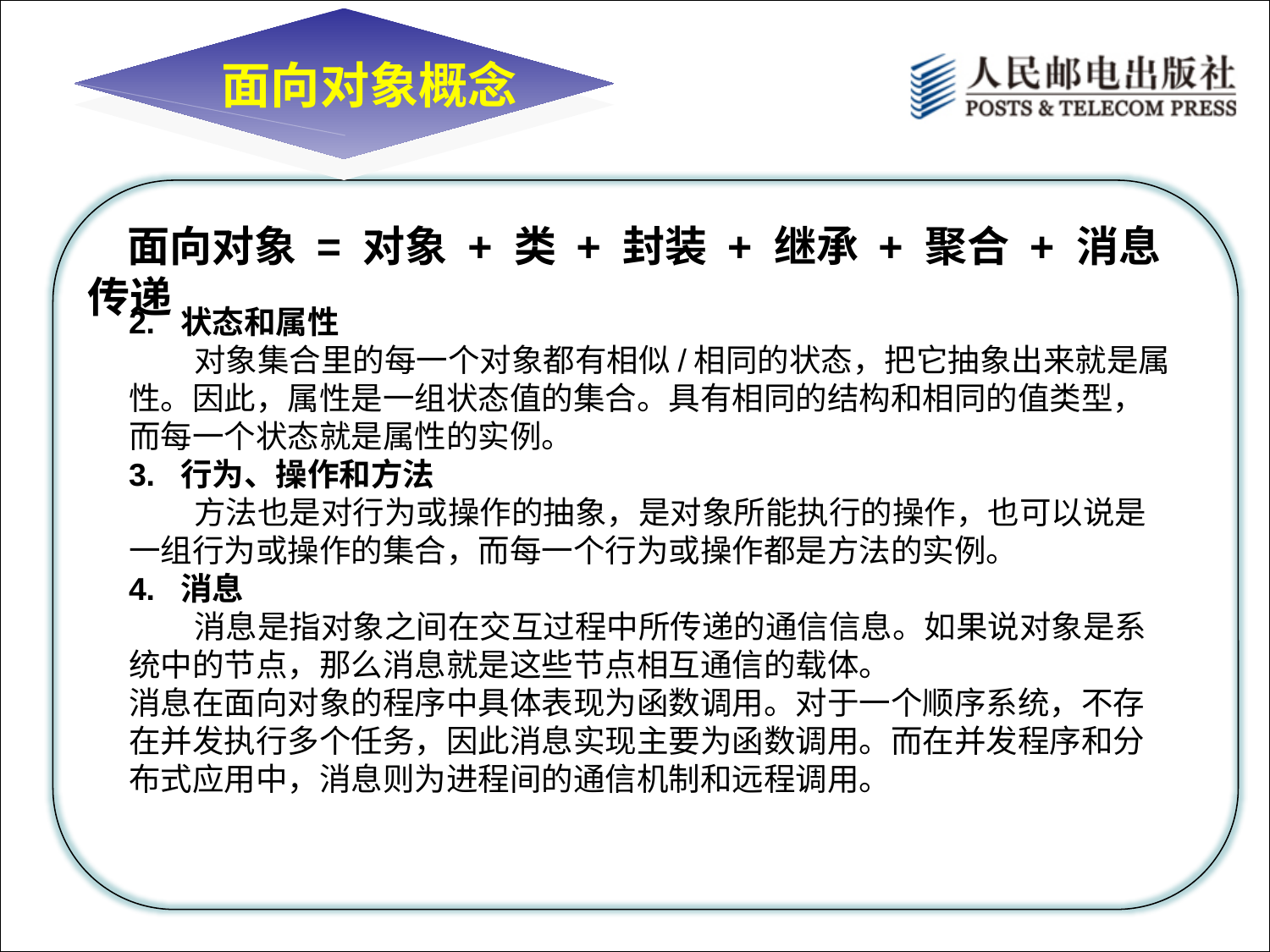

面向对象概念

    面向对象 = 对象 + 类 + 封装 + 继承 + 聚合 + 消息传递
2.  状态和属性
        对象集合里的每一个对象都有相似/相同的状态，把它抽象出来就是属性。因此，属性是一组状态值的集合。具有相同的结构和相同的值类型，而每一个状态就是属性的实例。
3.  行为、操作和方法
        方法也是对行为或操作的抽象，是对象所能执行的操作，也可以说是一组行为或操作的集合，而每一个行为或操作都是方法的实例。
4.  消息
        消息是指对象之间在交互过程中所传递的通信信息。如果说对象是系统中的节点，那么消息就是这些节点相互通信的载体。
消息在面向对象的程序中具体表现为函数调用。对于一个顺序系统，不存在并发执行多个任务，因此消息实现主要为函数调用。而在并发程序和分布式应用中，消息则为进程间的通信机制和远程调用。